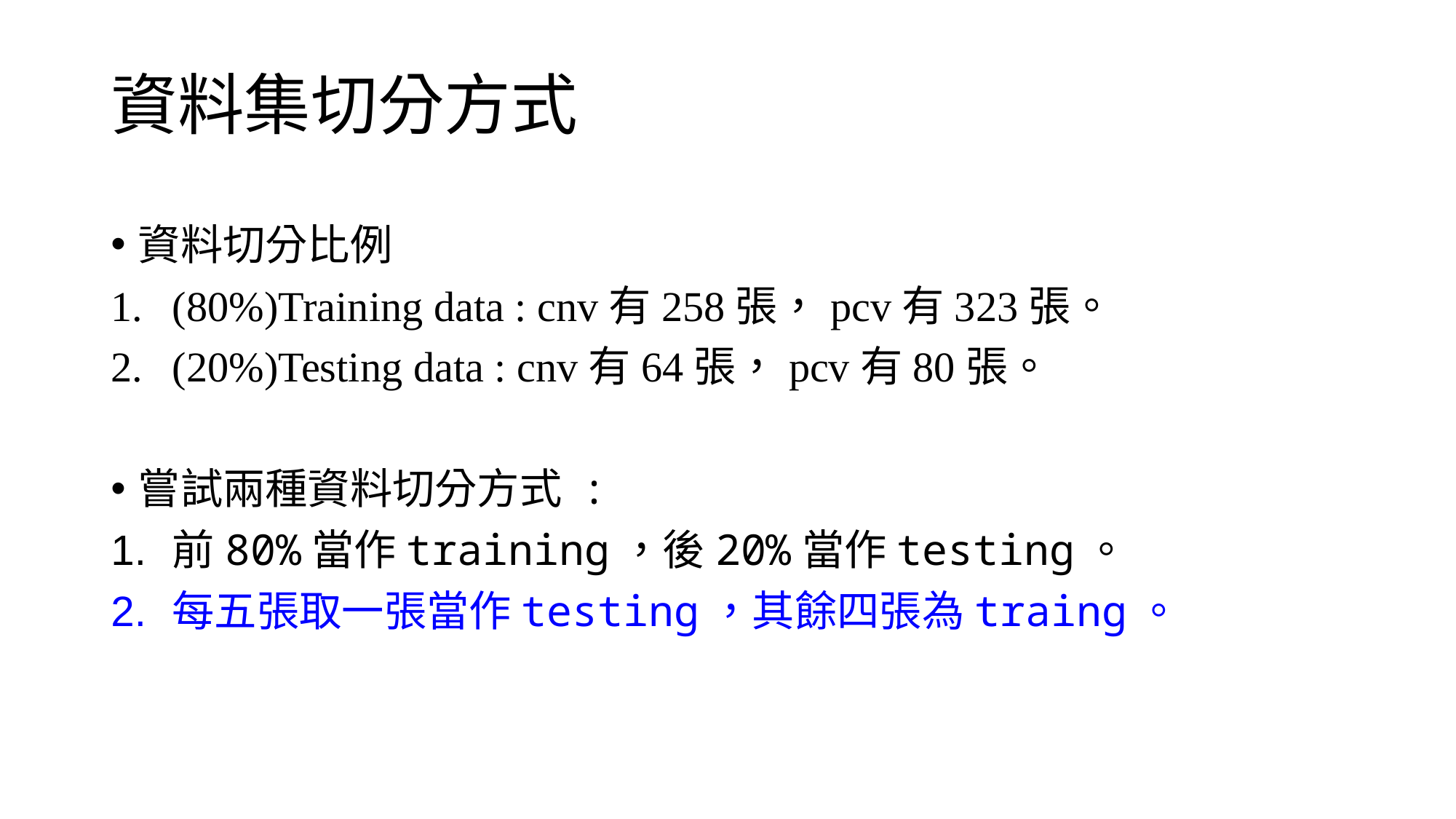

# 資料集切分方式
資料切分比例
(80%)Training data : cnv有258張，pcv有323張。
(20%)Testing data : cnv有64張，pcv有80張。

嘗試兩種資料切分方式 :
前80%當作training，後20%當作testing。
每五張取一張當作testing，其餘四張為traing。